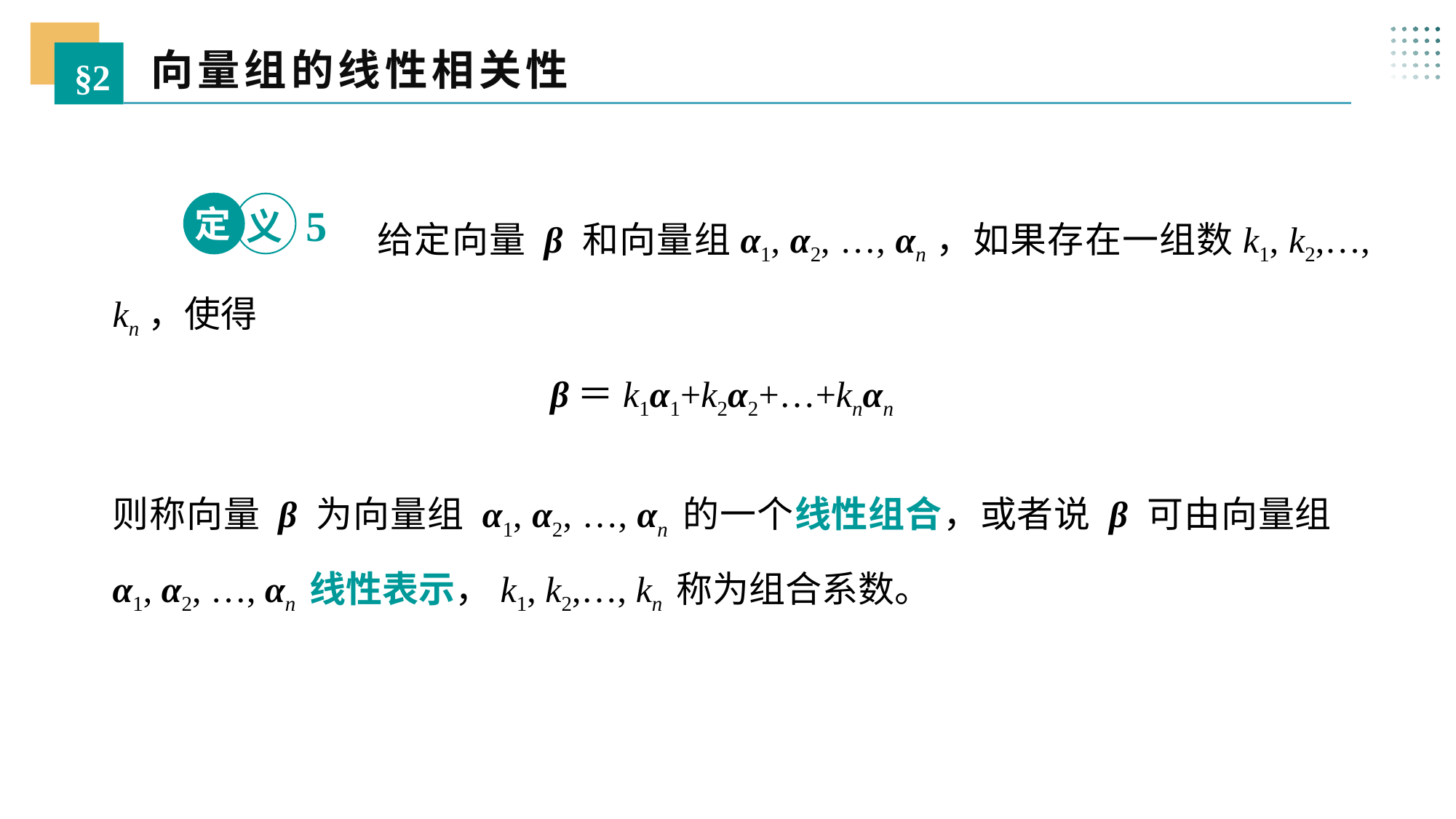

向量组的线性相关性
§2
                            给定向量 β 和向量组α1, α2, …, αn，如果存在一组数k1, k2,…, kn，使得

定

5
义
β＝k1α1+k2α2+…+knαn
则称向量 β 为向量组 α1, α2, …, αn 的一个线性组合，或者说 β 可由向量组 α1, α2, …, αn 线性表示，k1, k2,…, kn 称为组合系数。